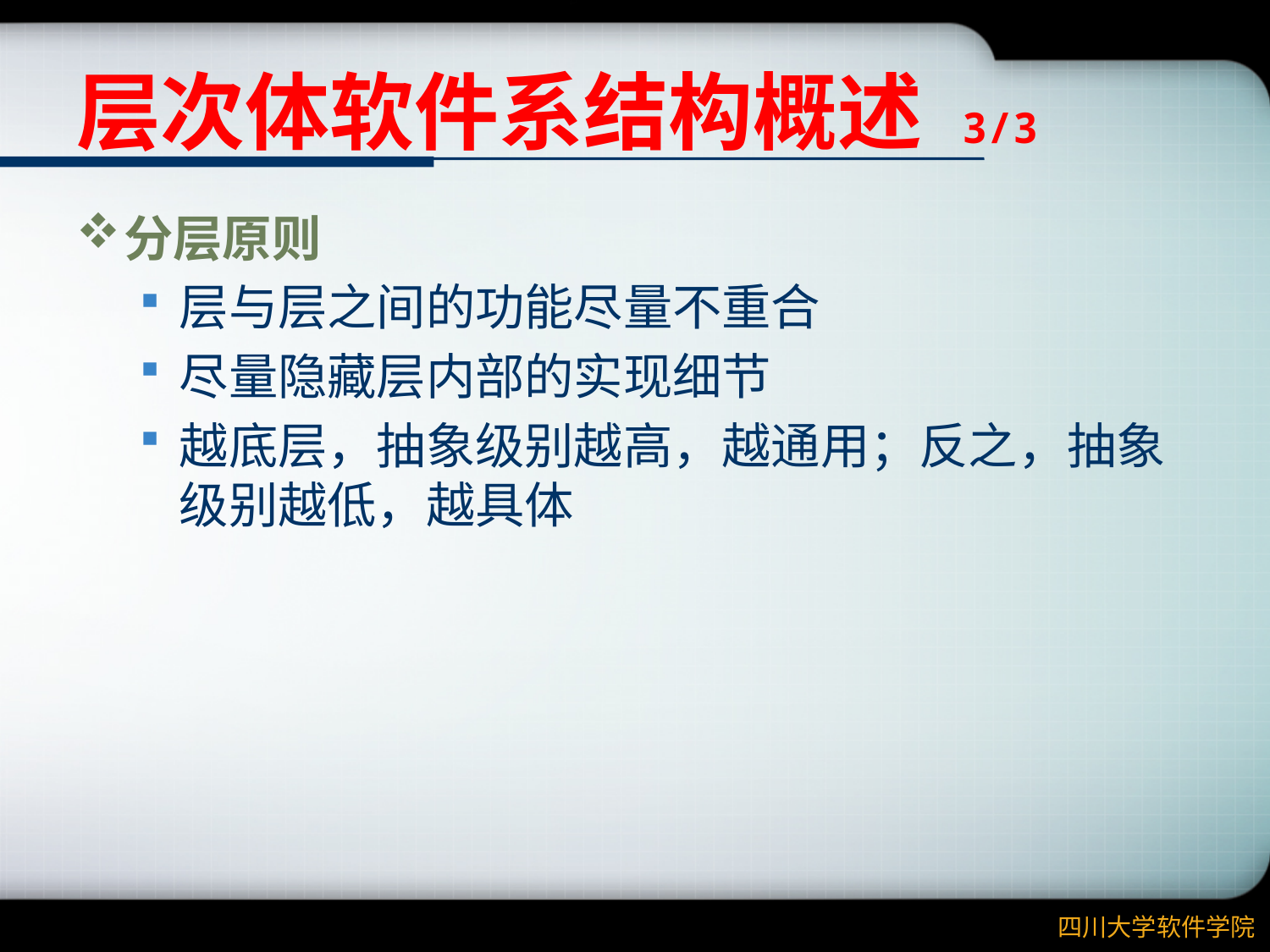

# 层次体软件系结构概述 3/3
分层原则
层与层之间的功能尽量不重合
尽量隐藏层内部的实现细节
越底层，抽象级别越高，越通用；反之，抽象级别越低，越具体